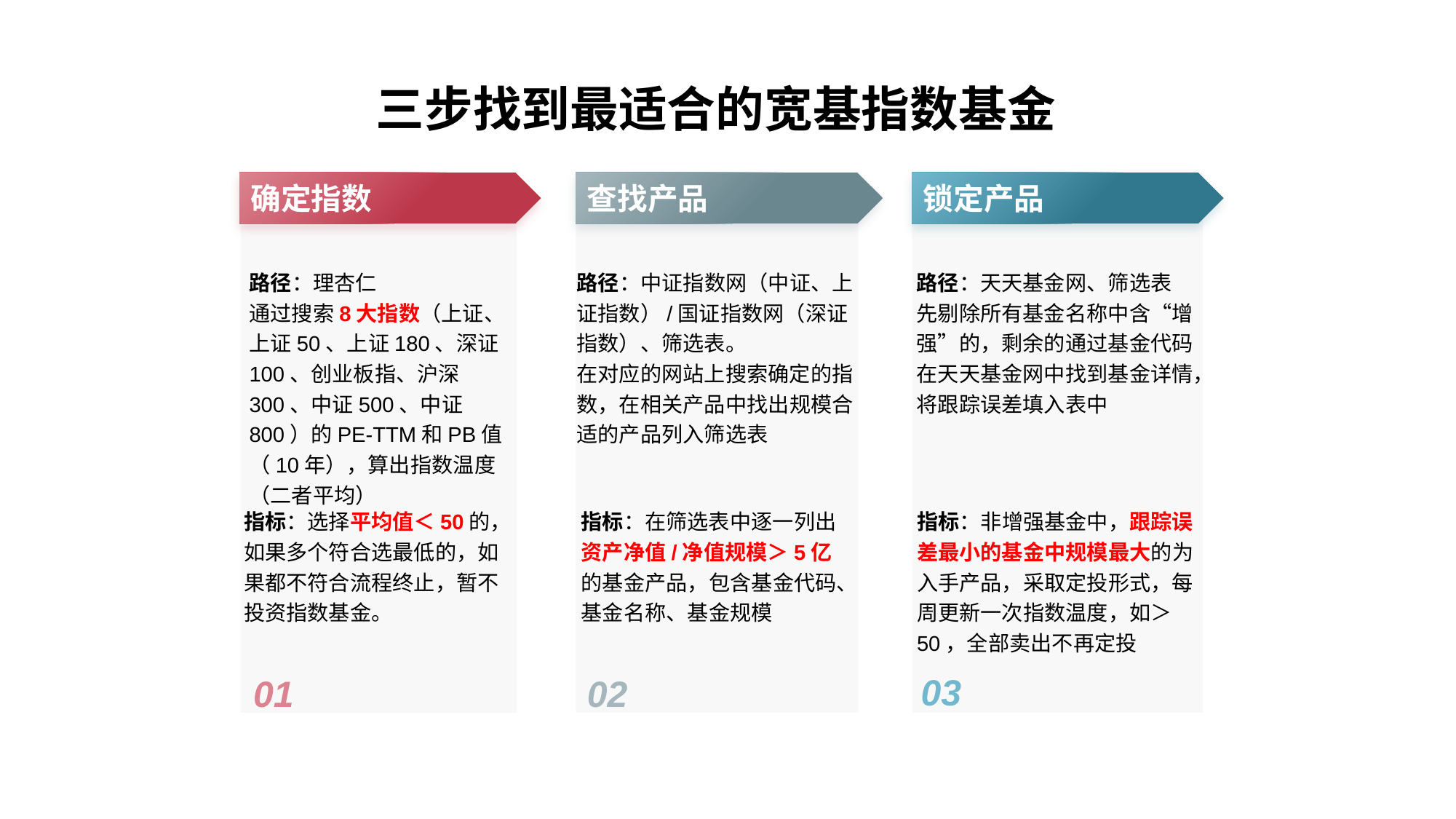

三步找到最适合的宽基指数基金

确定指数
查找产品

锁定产品

路径：理杏仁
通过搜索8大指数（上证、上证50、上证180、深证100、创业板指、沪深300、中证500、中证800）的PE-TTM和PB值（10年），算出指数温度（二者平均）
路径：中证指数网（中证、上证指数）/国证指数网（深证指数）、筛选表。
在对应的网站上搜索确定的指数，在相关产品中找出规模合适的产品列入筛选表
路径：天天基金网、筛选表
先剔除所有基金名称中含“增强”的，剩余的通过基金代码在天天基金网中找到基金详情，将跟踪误差填入表中
指标：选择平均值＜50的，如果多个符合选最低的，如果都不符合流程终止，暂不投资指数基金。
指标：在筛选表中逐一列出资产净值/净值规模＞5亿的基金产品，包含基金代码、基金名称、基金规模
指标：非增强基金中，跟踪误差最小的基金中规模最大的为入手产品，采取定投形式，每周更新一次指数温度，如＞50，全部卖出不再定投
03
01
02